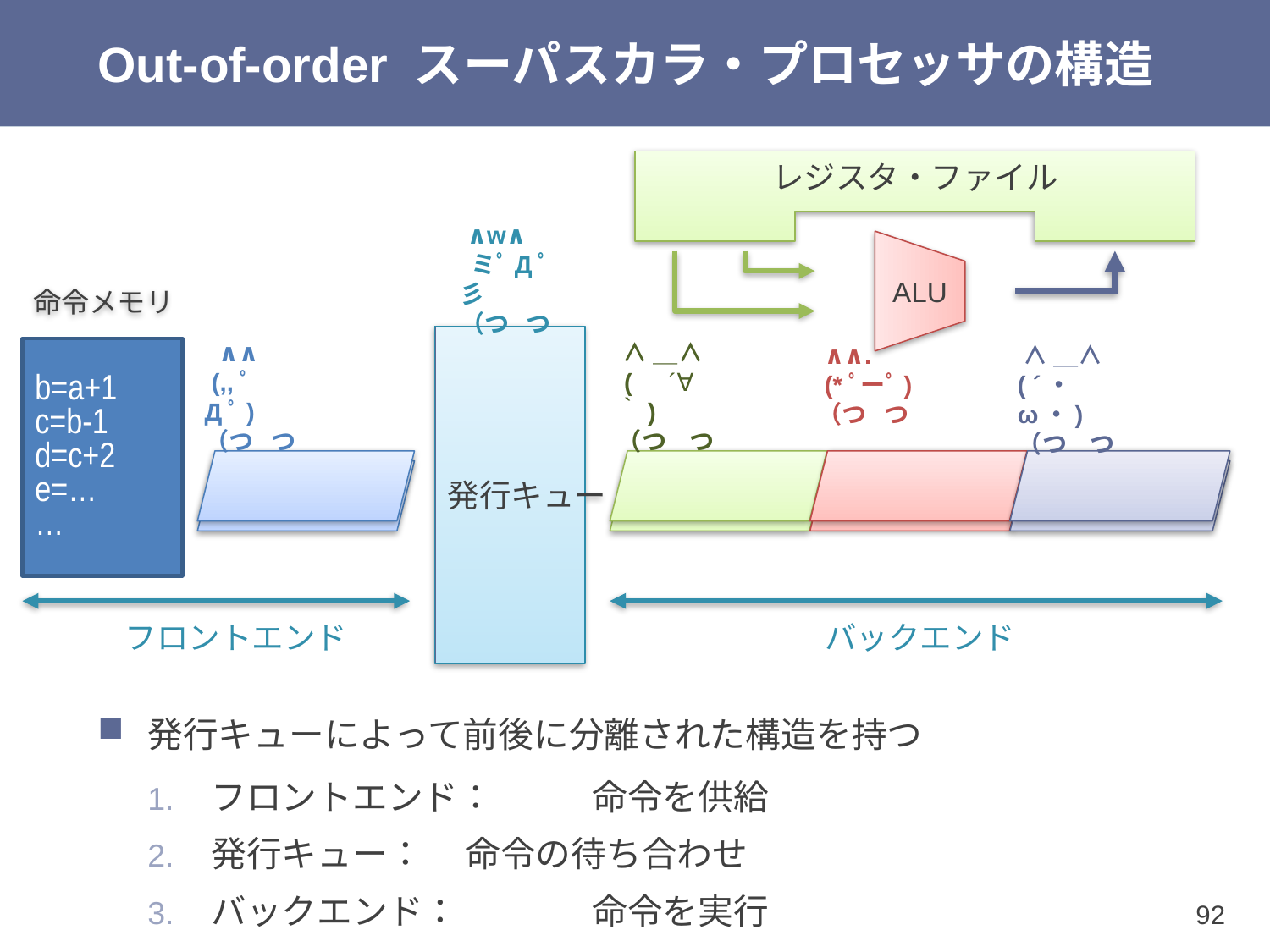

# Out-of-order スーパスカラ・プロセッサの構造
レジスタ・ファイル
 ∧w∧
 ミﾟДﾟ彡
（つ   つ
ALU

命令メモリ
発行キュー
  ∧∧
 (,,ﾟДﾟ)
（つ   つ
 ∧＿∧
 (　´∀｀)
（つ    つ
 ∧∧.
 (*ﾟーﾟ)（つ   つ
 ∧＿∧
( ´・ω・)（つ    つ
b=a+1
c=b-1
d=c+2
e=…
…

フロントエンド
バックエンド
発行キューによって前後に分離された構造を持つ
フロントエンド：	命令を供給
発行キュー：		命令の待ち合わせ
バックエンド：		命令を実行